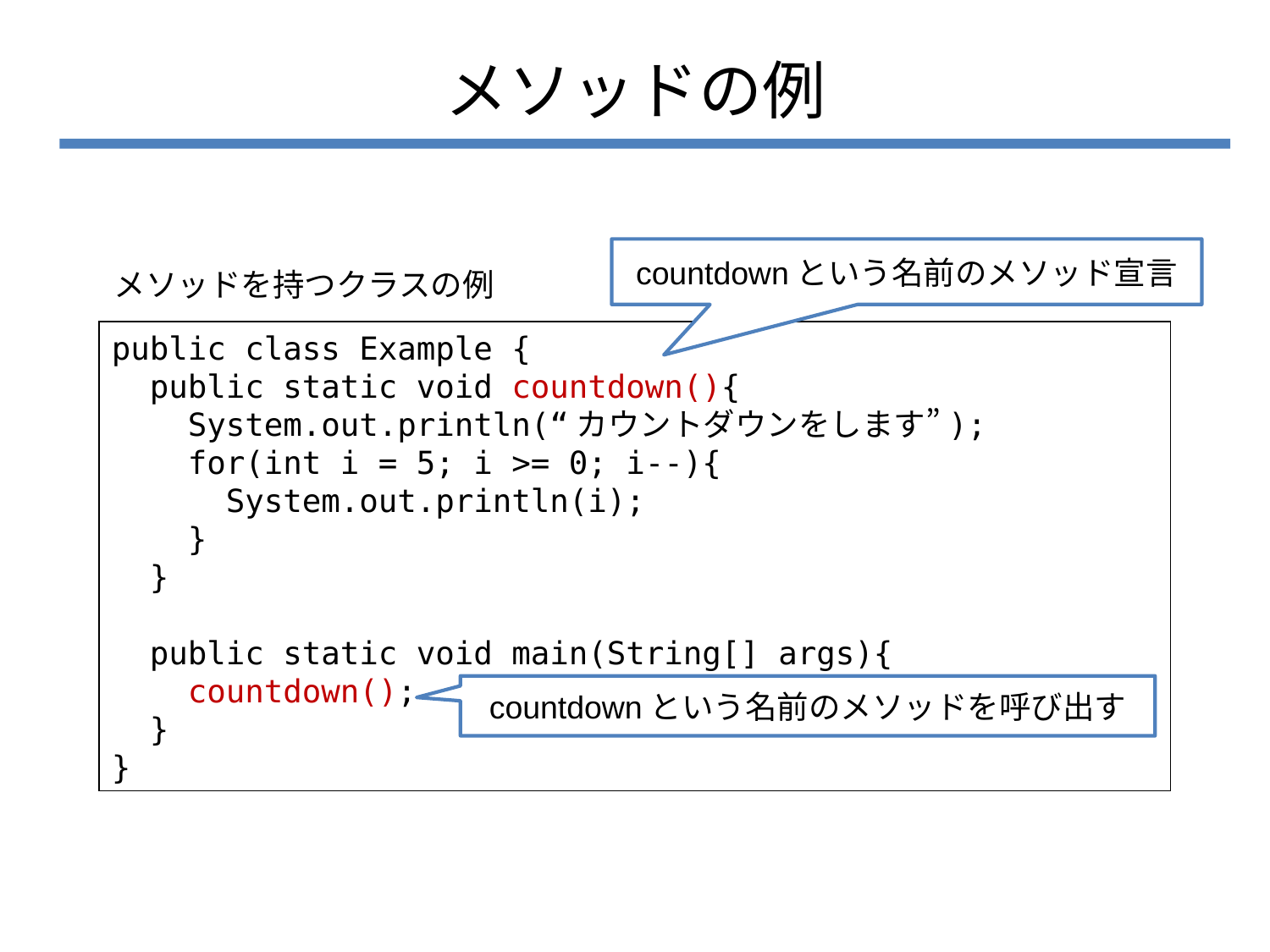

# メソッドの例
countdownという名前のメソッド宣言
メソッドを持つクラスの例
public class Example {
  public static void countdown(){
    System.out.println(“カウントダウンをします”);
    for(int i = 5; i >= 0; i--){
      System.out.println(i);
    }
  }

  public static void main(String[] args){
    countdown();
  }
}
countdownという名前のメソッドを呼び出す